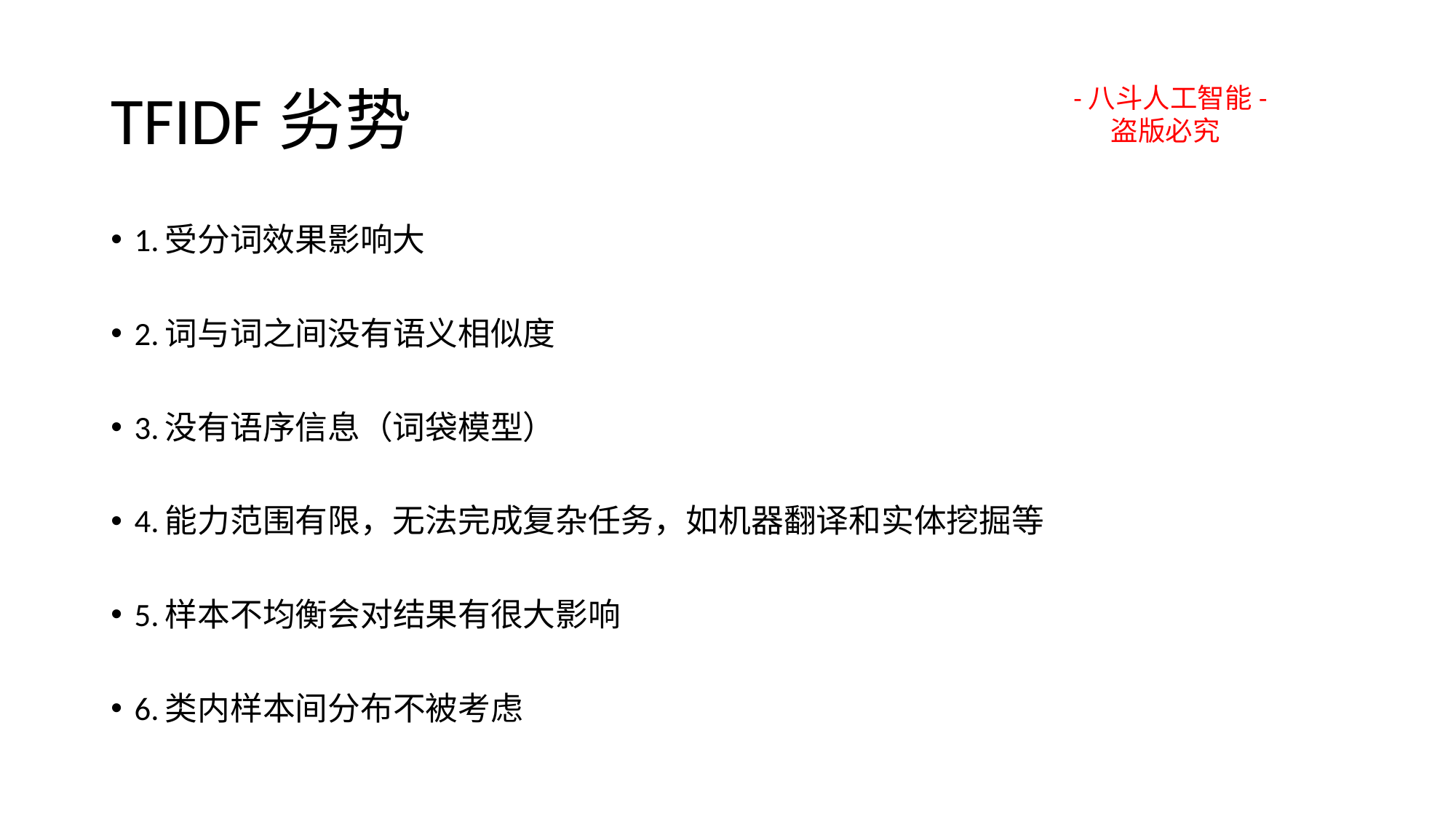

# TFIDF劣势
-八斗人工智能-
     盗版必究
1.受分词效果影响大

2.词与词之间没有语义相似度

3.没有语序信息（词袋模型）

4.能力范围有限，无法完成复杂任务，如机器翻译和实体挖掘等

5.样本不均衡会对结果有很大影响

6.类内样本间分布不被考虑